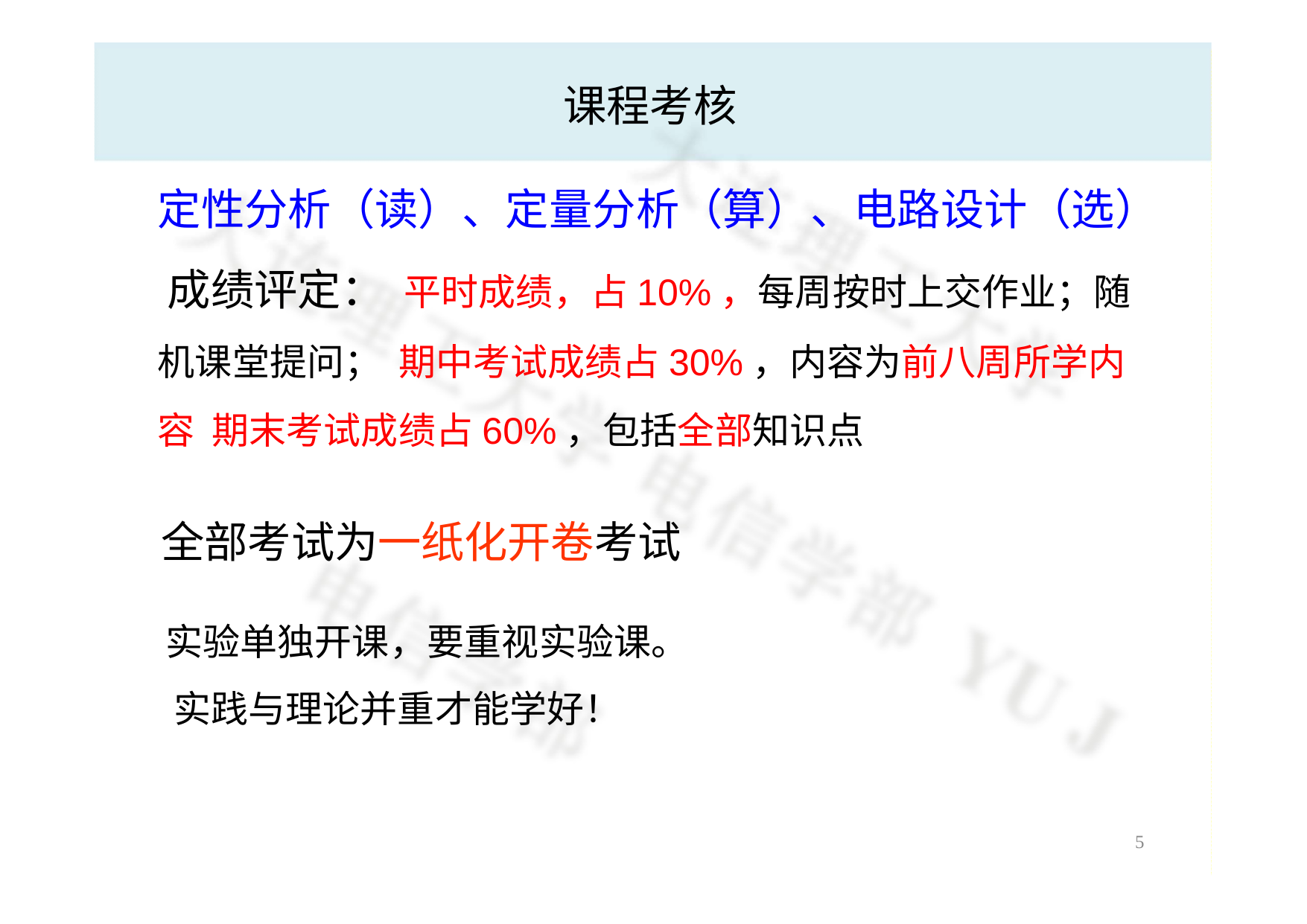

# 课程考核
定性分析（读）、定量分析（算）、电路设计（选）  成绩评定：  平时成绩，占10%，每周按时上交作业；随机课堂提问；  期中考试成绩占30%，内容为前八周所学内容  期末考试成绩占60%，包括全部知识点

全部考试为一纸化开卷考试
实验单独开课，要重视实验课。  实践与理论并重才能学好！
5